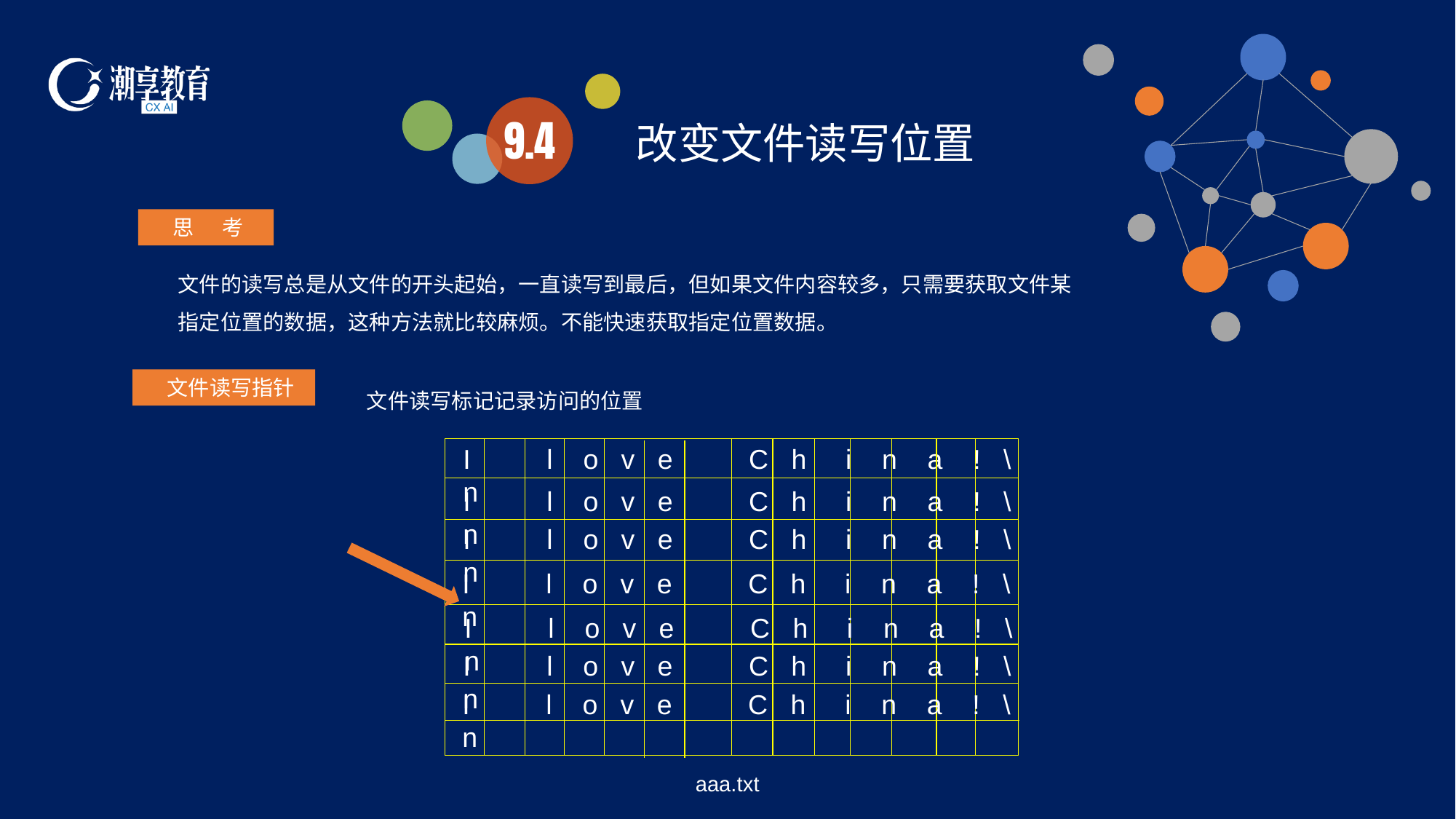

9.4

 改变文件读写位置
    思      考
文件的读写总是从文件的开头起始，一直读写到最后，但如果文件内容较多，只需要获取文件某指定位置的数据，这种方法就比较麻烦。不能快速获取指定位置数据。
    文件读写指针
文件读写标记记录访问的位置
I          l    o   v   e          C   h     i    n    a    !   \n

I          l    o   v   e          C   h     i    n    a    !   \n

I          l    o   v   e          C   h     i    n    a    !   \n
I          l    o   v   e          C   h     i    n    a    !   \n
I          l    o   v   e          C   h     i    n    a    !   \n
I          l    o   v   e          C   h     i    n    a    !   \n
I          l    o   v   e          C   h     i    n    a    !   \n
aaa.txt